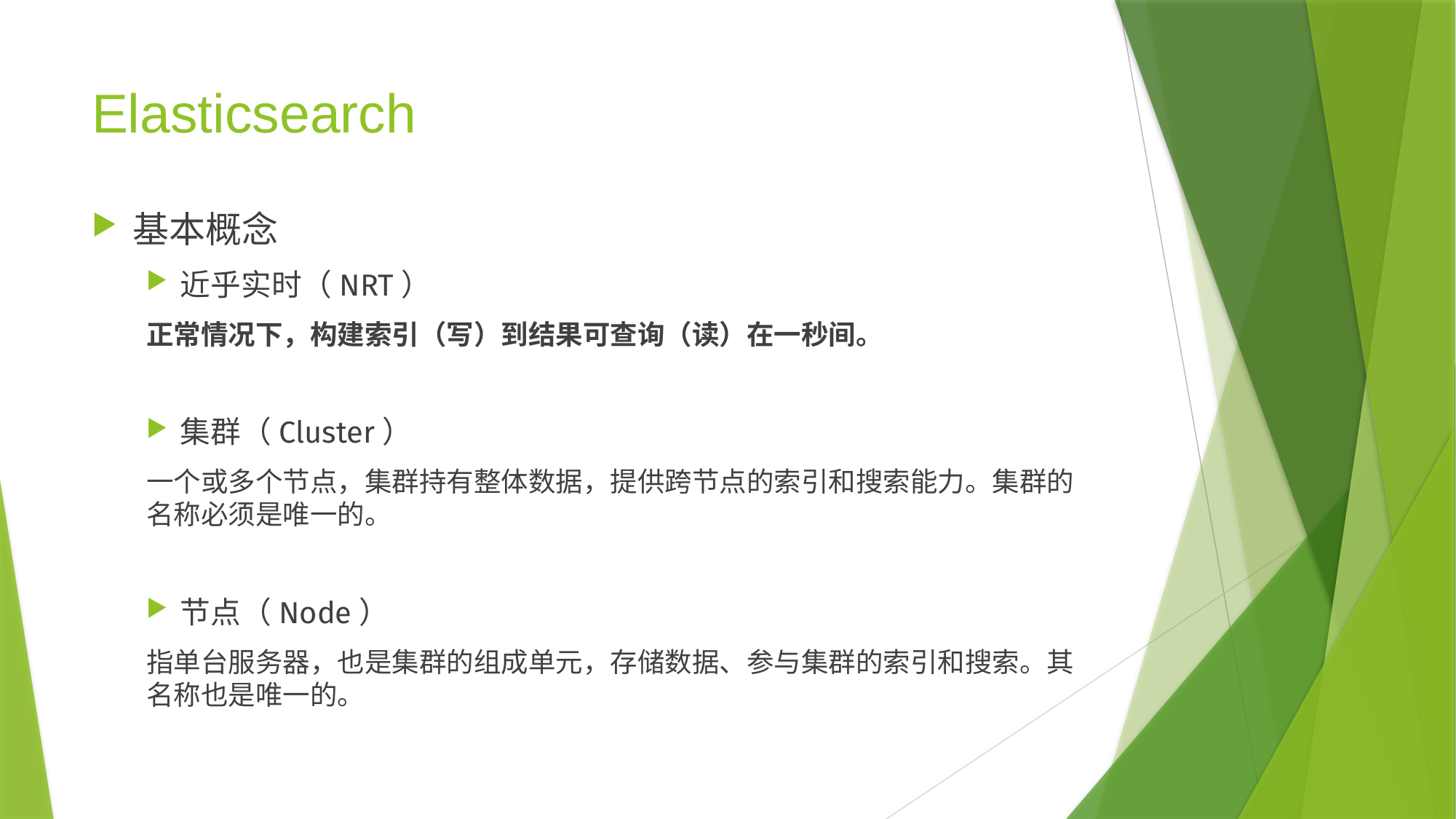

# Elasticsearch
基本概念
近乎实时（NRT）
正常情况下，构建索引（写）到结果可查询（读）在一秒间。

集群（Cluster）
一个或多个节点，集群持有整体数据，提供跨节点的索引和搜索能力。集群的名称必须是唯一的。

节点（Node）
指单台服务器，也是集群的组成单元，存储数据、参与集群的索引和搜索。其名称也是唯一的。